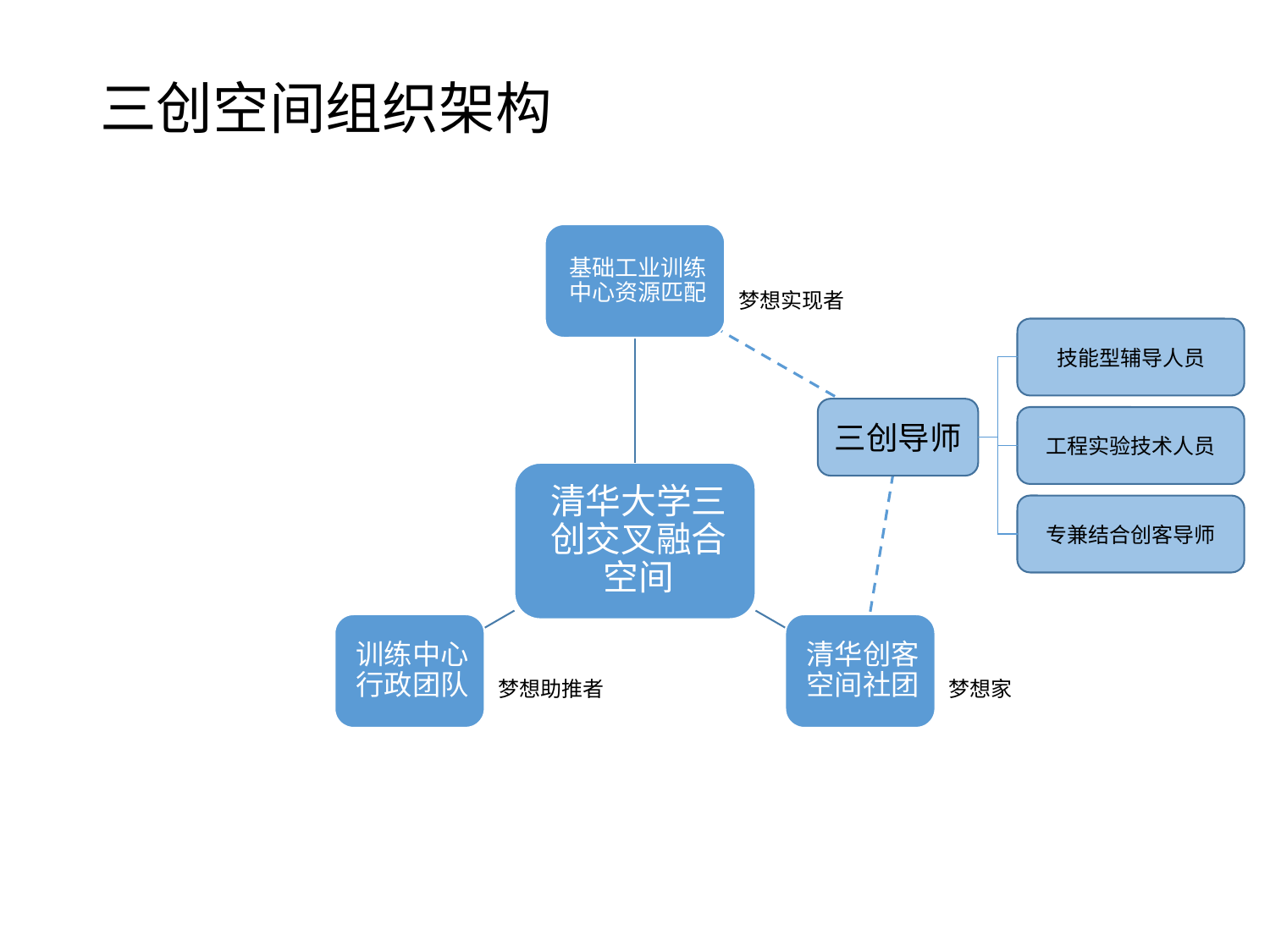

# 三创空间组织架构
清华大学三创交叉融合空间
基础工业训练中心资源匹配
清华创客空间社团
训练中心行政团队
梦想实现者
技能型辅导人员
三创导师
工程实验技术人员
专兼结合创客导师
梦想助推者
梦想家